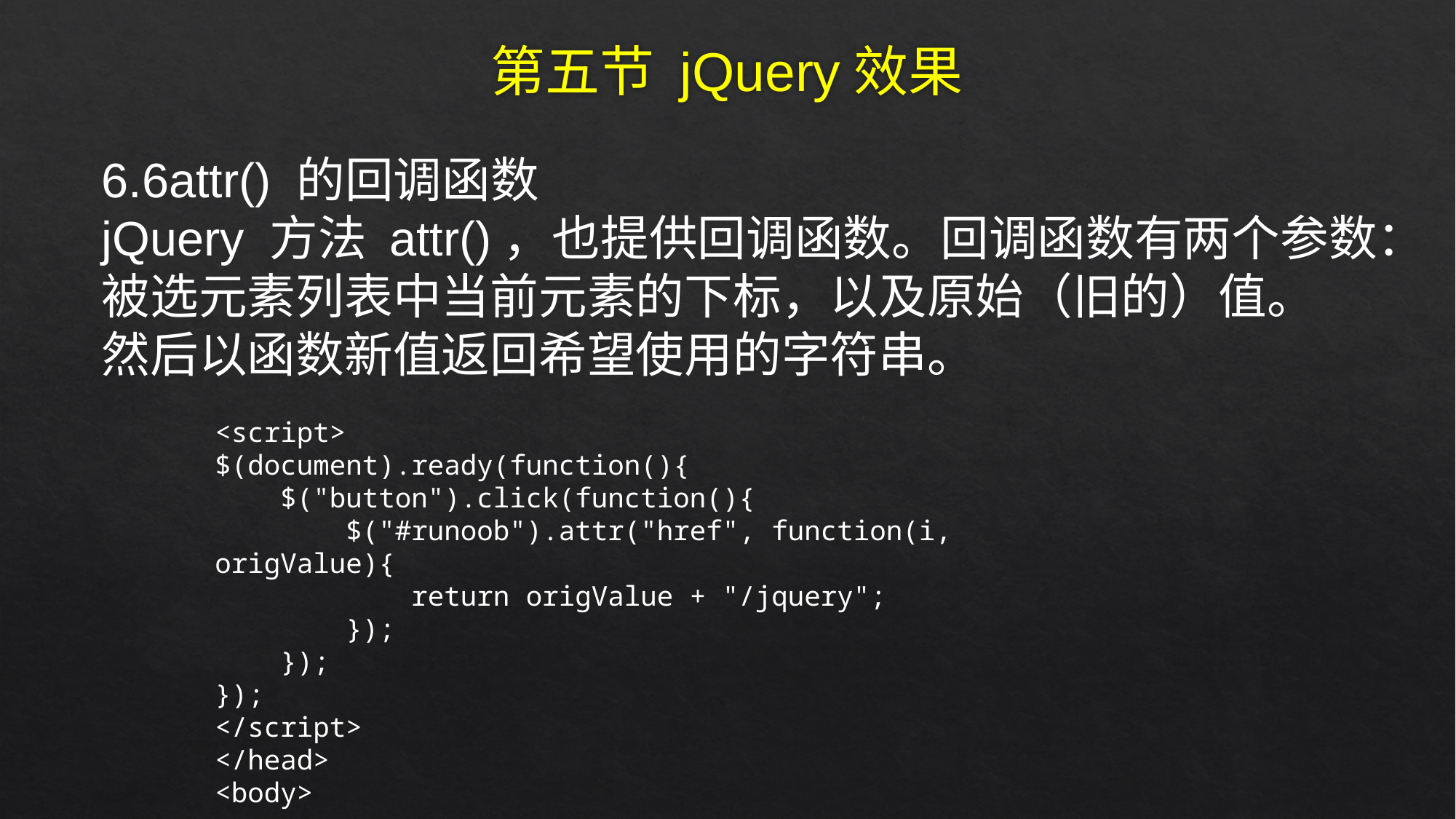

# 第五节 jQuery效果
6.6attr() 的回调函数
jQuery 方法 attr()，也提供回调函数。回调函数有两个参数：
被选元素列表中当前元素的下标，以及原始（旧的）值。
然后以函数新值返回希望使用的字符串。

<script>
$(document).ready(function(){
    $("button").click(function(){
        $("#runoob").attr("href", function(i, origValue){
            return origValue + "/jquery";
        });
    });
});
</script>
</head>
<body>

<p><a href=“//www.runoob.com” id=“runoob”>吉林动画</a></p>

<button>修改 href 值</button>

<p>点击按钮修改后，可以点击链接查看 href 属性是否变化。</p>

</body>